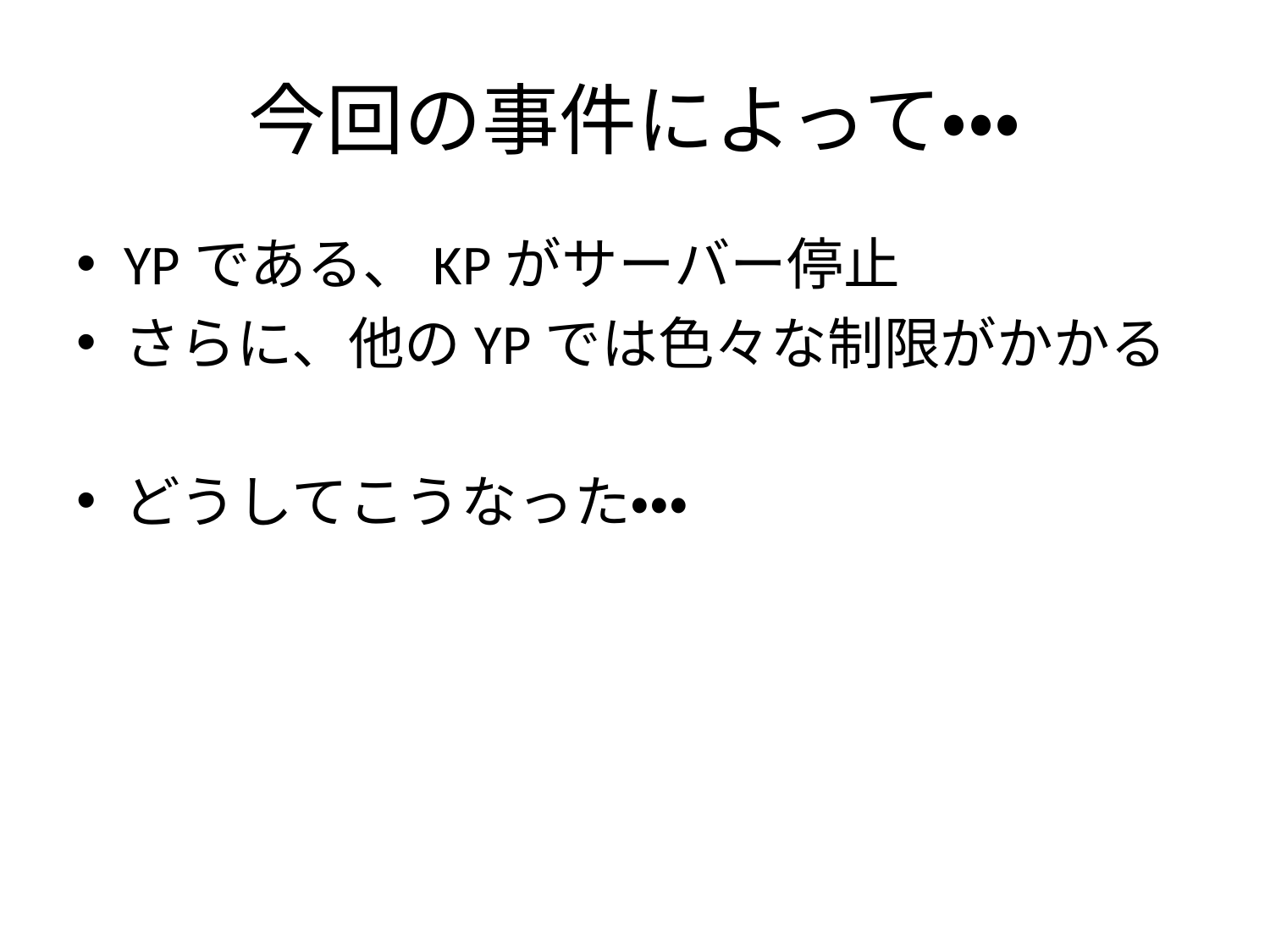

# 今回の事件によって・・・
YPである、KPがサーバー停止
さらに、他のYPでは色々な制限がかかる

どうしてこうなった・・・